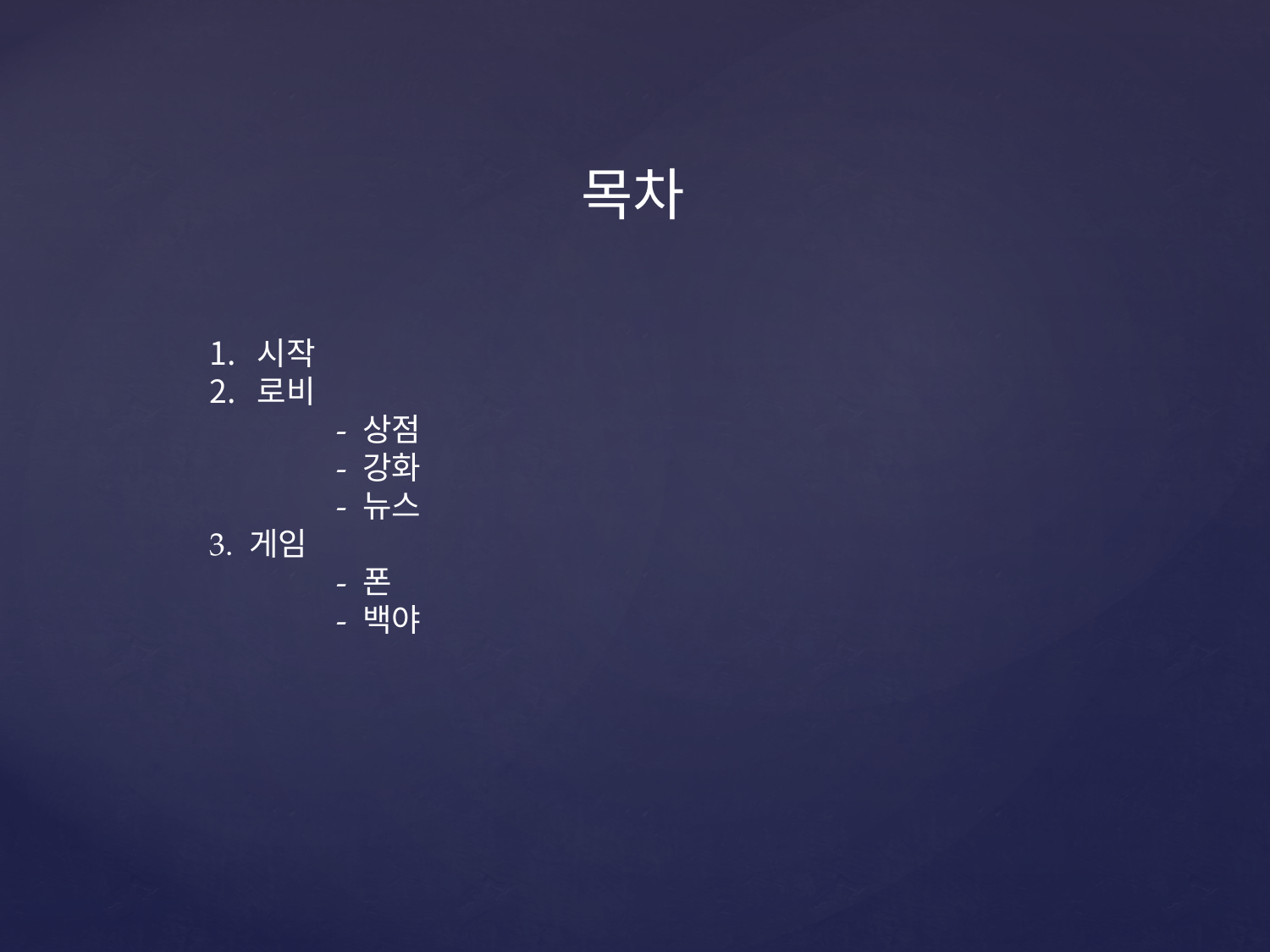

목차
시작
로비
	- 상점
	- 강화
	- 뉴스
3. 게임
	- 폰
	- 백야